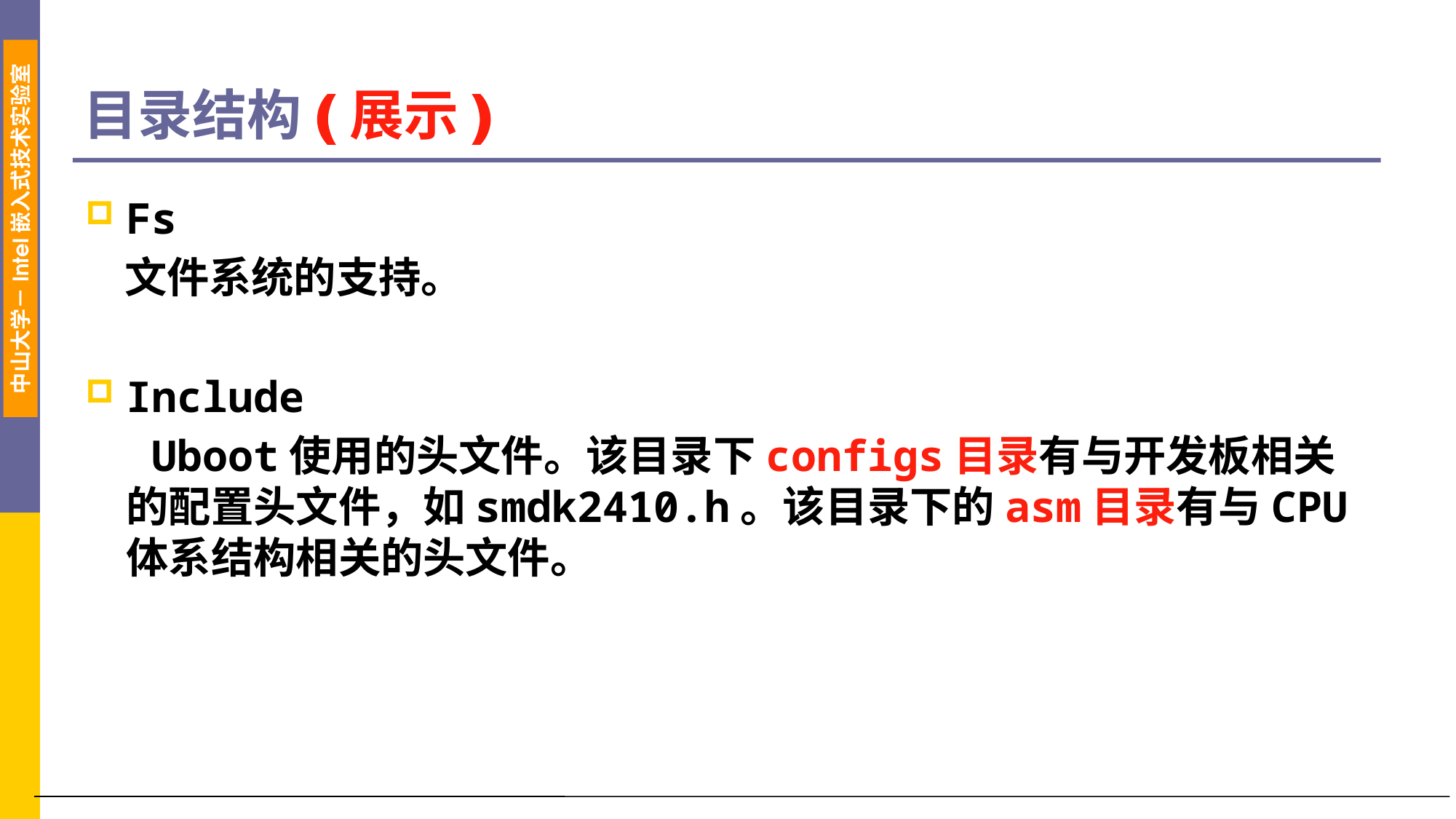

# 目录结构(展示)
Fs
   文件系统的支持。

Include
	 Uboot使用的头文件。该目录下configs目录有与开发板相关的配置头文件，如smdk2410.h。该目录下的asm目录有与CPU体系结构相关的头文件。